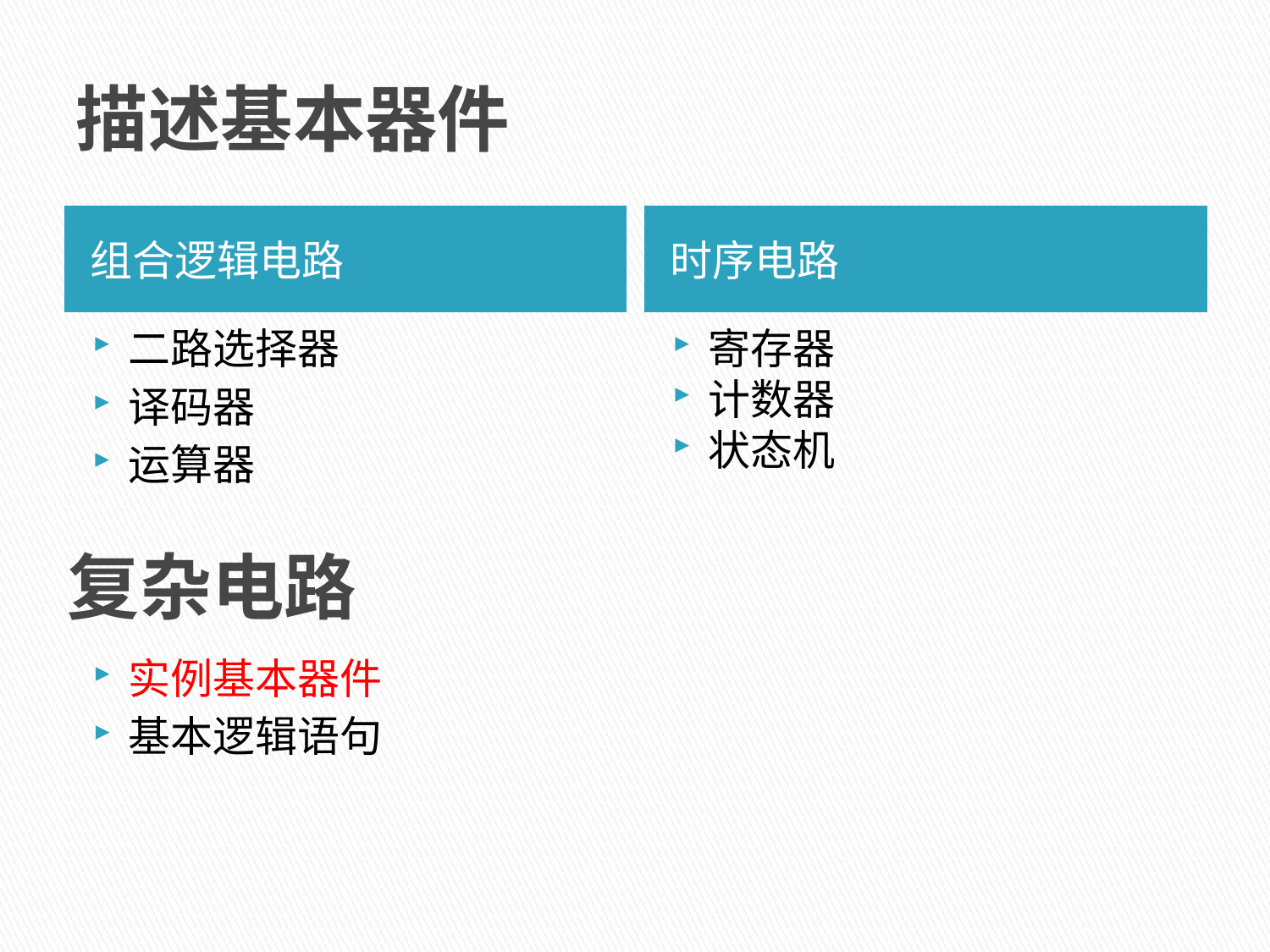

# 描述基本器件
组合逻辑电路
时序电路
二路选择器
译码器
运算器
寄存器
计数器
状态机
复杂电路
实例基本器件
基本逻辑语句